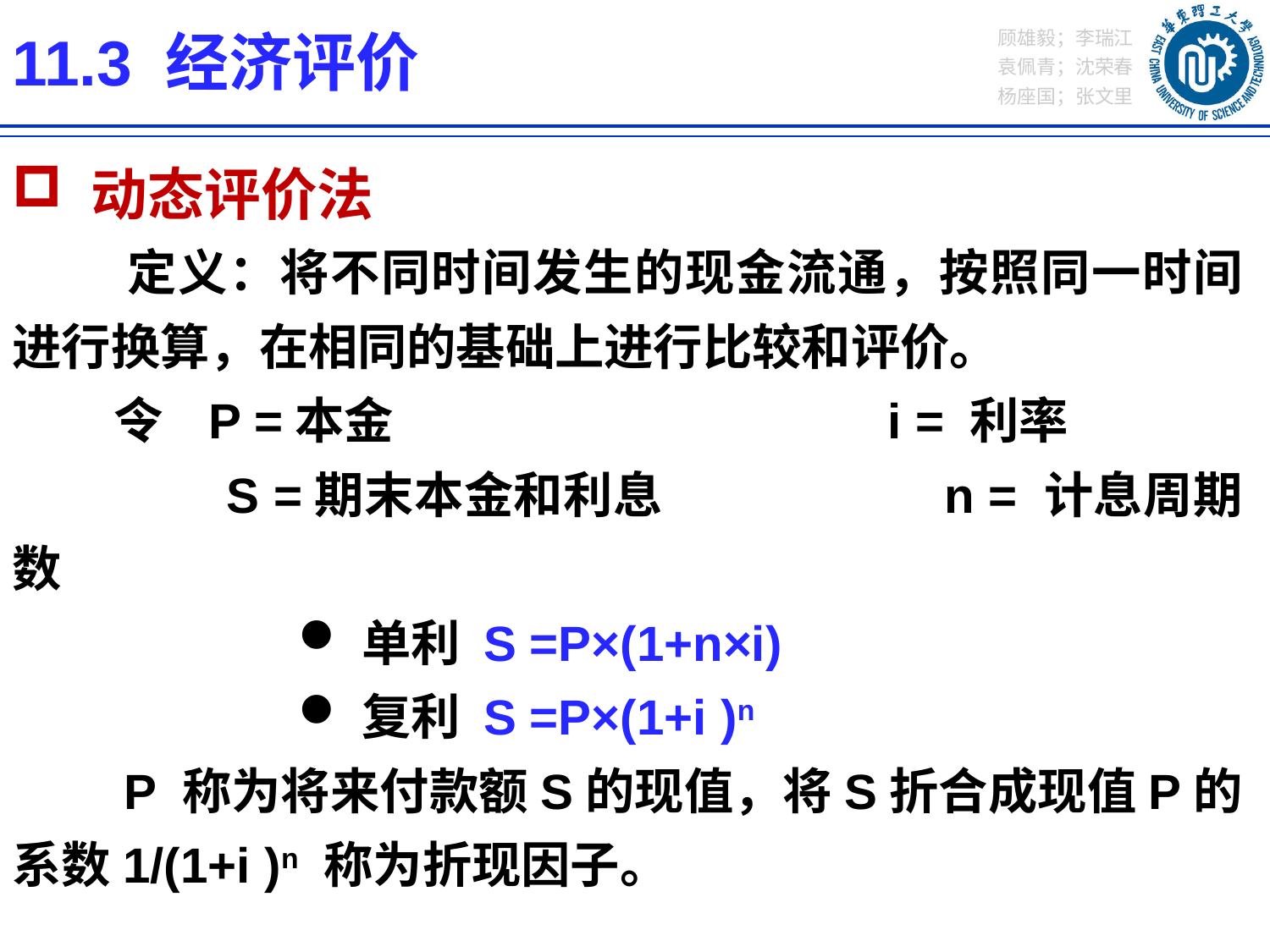

11.3 经济评价
 动态评价法
        定义：将不同时间发生的现金流通，按照同一时间进行换算，在相同的基础上进行比较和评价。
        令   P =本金                                           i = 利率
               S =期末本金和利息                       n = 计息周期数
单利 S =P×(1+n×i)
复利 S =P×(1+i )n
        P 称为将来付款额S的现值，将S折合成现值P的系数1/(1+i )n 称为折现因子。